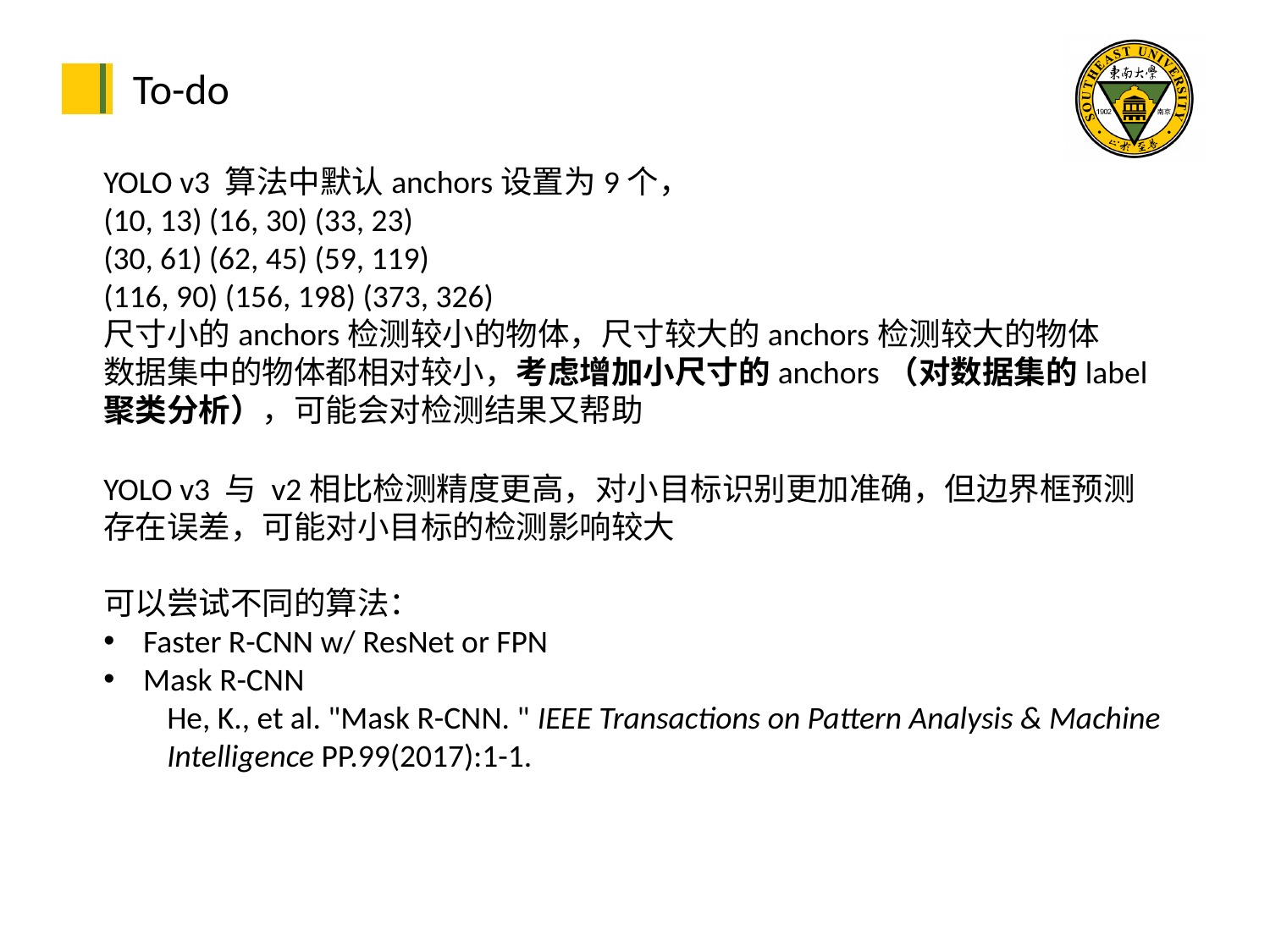

To-do
YOLO v3 算法中默认anchors设置为9个，
(10, 13) (16, 30) (33, 23)
(30, 61) (62, 45) (59, 119)
(116, 90) (156, 198) (373, 326)
尺寸小的anchors检测较小的物体，尺寸较大的anchors检测较大的物体
数据集中的物体都相对较小，考虑增加小尺寸的anchors（对数据集的label聚类分析），可能会对检测结果又帮助
YOLO v3 与 v2相比检测精度更高，对小目标识别更加准确，但边界框预测存在误差，可能对小目标的检测影响较大

可以尝试不同的算法：
Faster R-CNN w/ ResNet or FPN
Mask R-CNN
He, K., et al. "Mask R-CNN. " IEEE Transactions on Pattern Analysis & Machine Intelligence PP.99(2017):1-1.